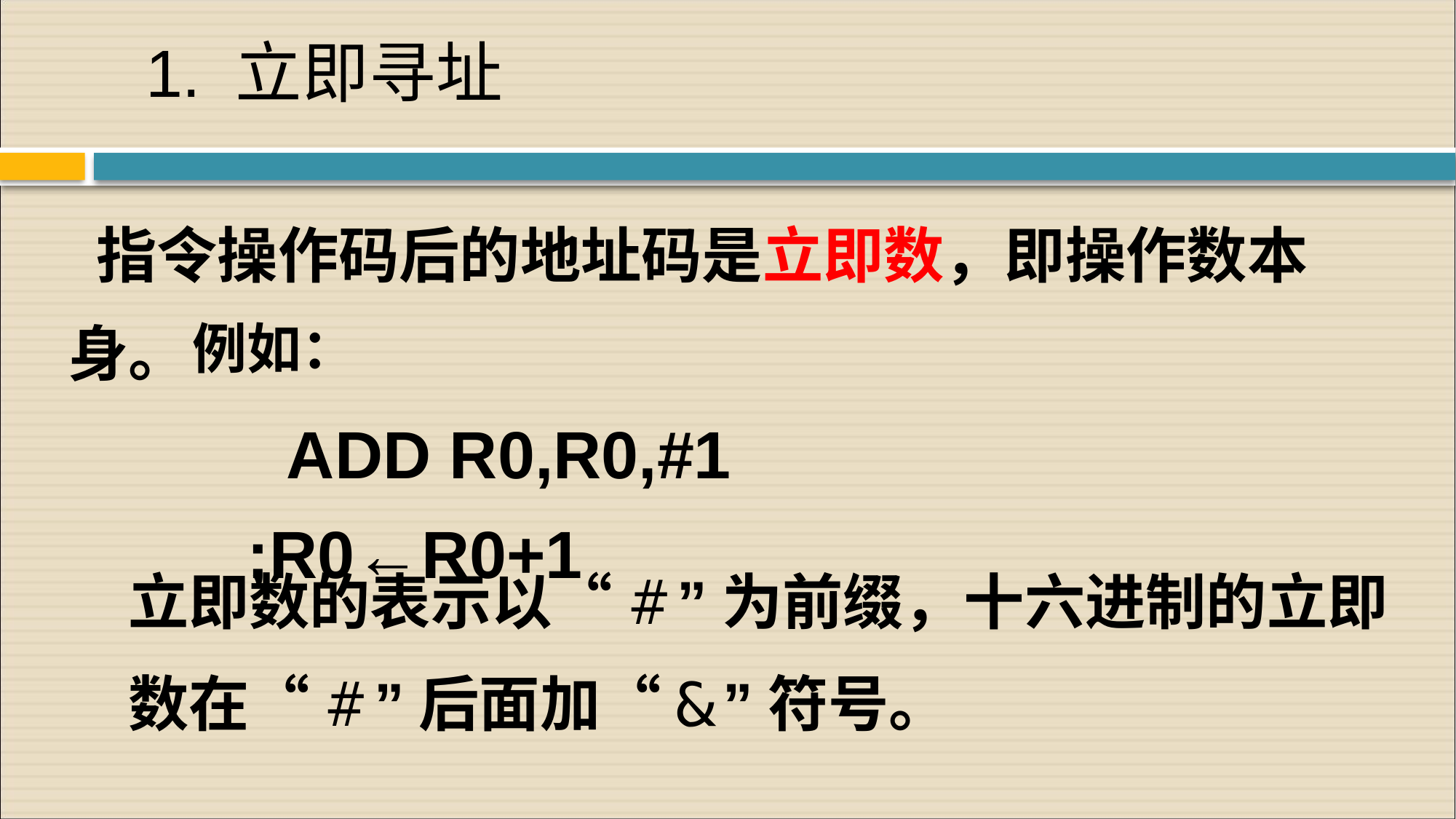

# 1. 立即寻址
 指令操作码后的地址码是立即数，即操作数本身。
例如：
  ADD R0,R0,#1			;R0←R0+1
立即数的表示以“#”为前缀，十六进制的立即数在“#”后面加“&”符号。